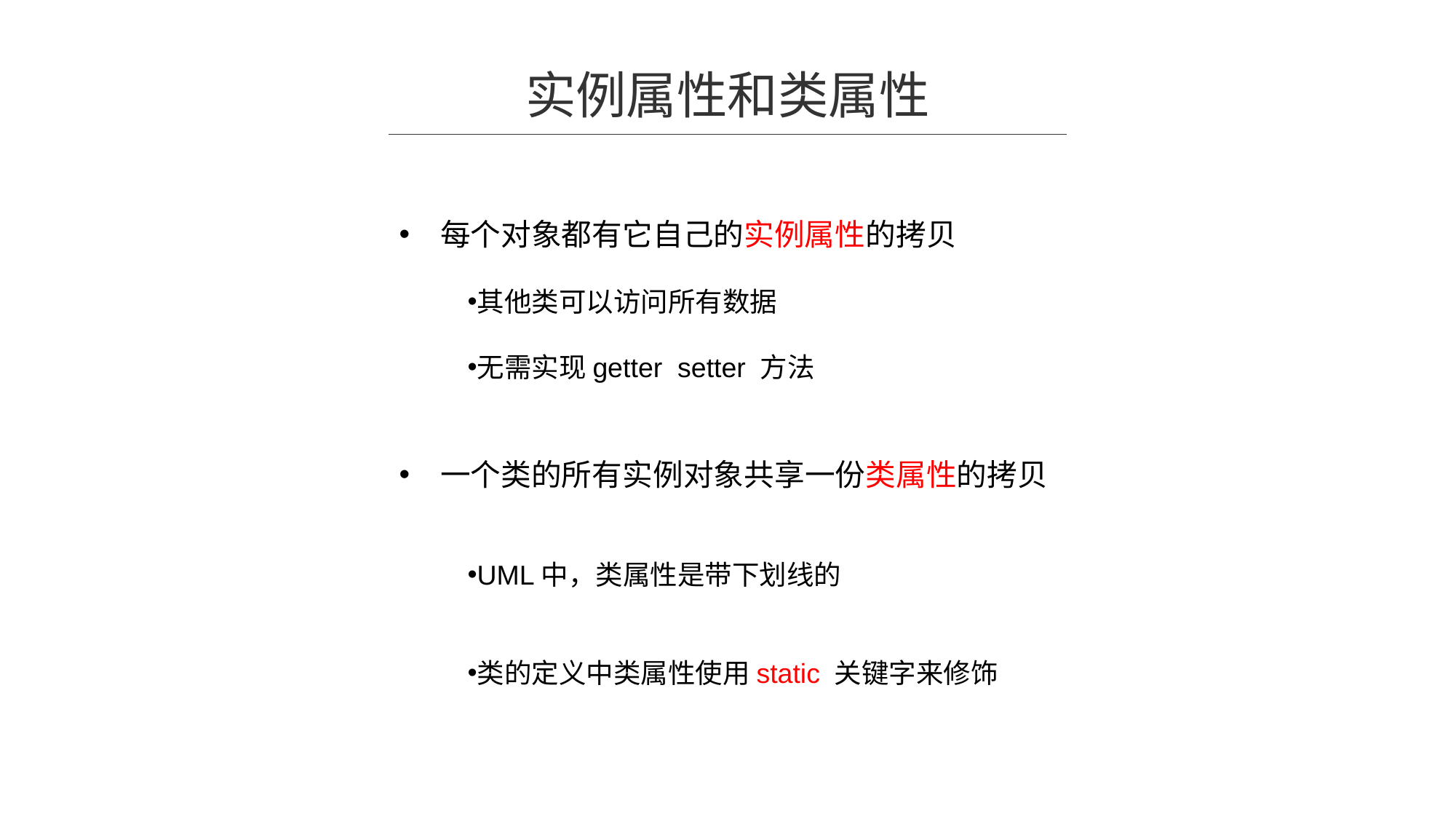

实例属性和类属性
每个对象都有它自己的实例属性的拷贝
其他类可以访问所有数据
无需实现getter  setter 方法
一个类的所有实例对象共享一份类属性的拷贝
UML中，类属性是带下划线的
类的定义中类属性使用static 关键字来修饰